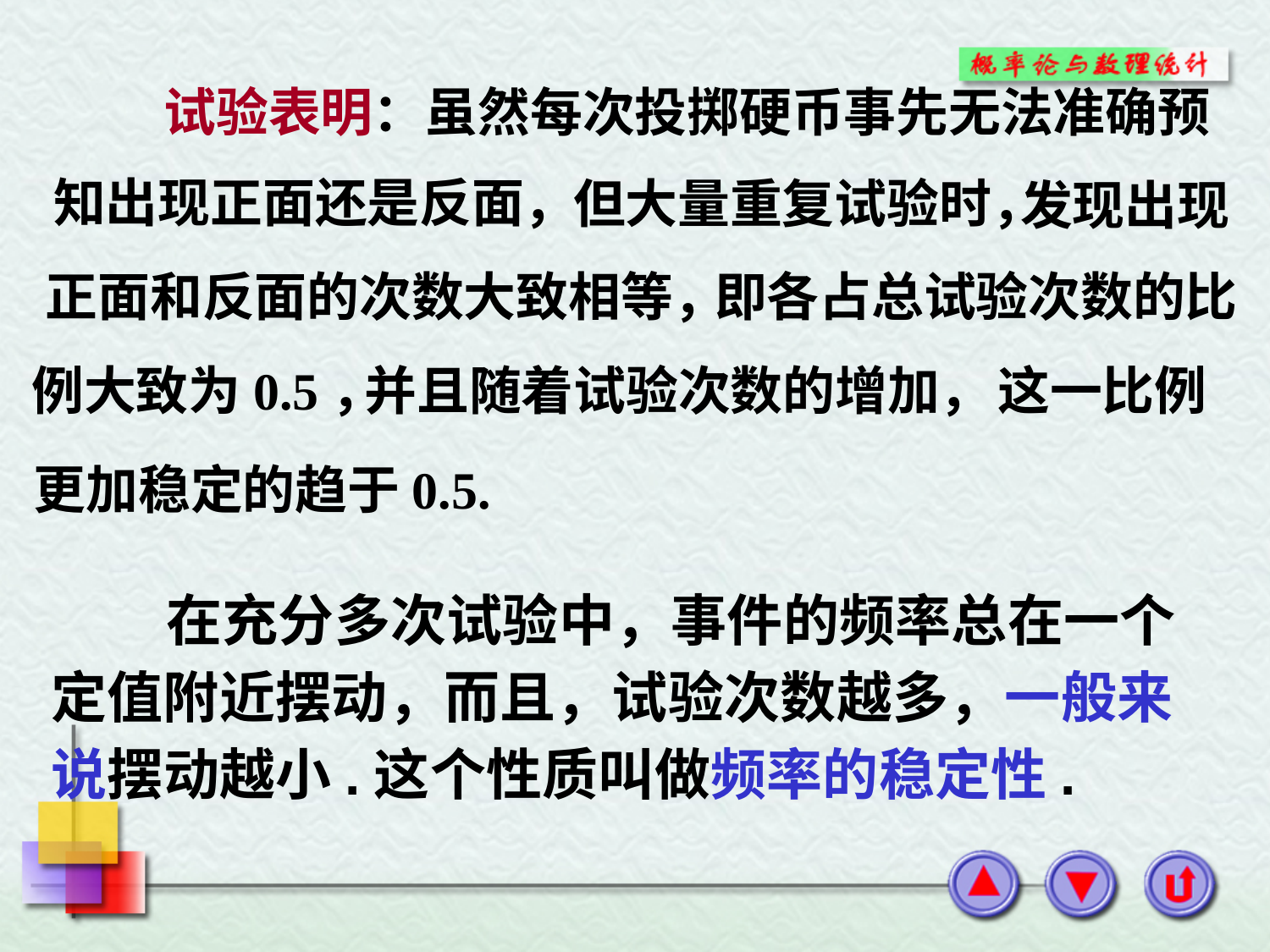

试验表明：
虽然每次投掷硬币事先无法准确预
知出现正面还是反面，
但大量重复试验时，
发现出现
正面和反面的次数大致相等，
即各占总试验次数的比
并且随着试验次数的增加，
这一比例
例大致为0.5，
更加稳定的趋于0.5.
        在充分多次试验中，事件的频率总在一个定值附近摆动，而且，试验次数越多，一般来说摆动越小.这个性质叫做频率的稳定性.